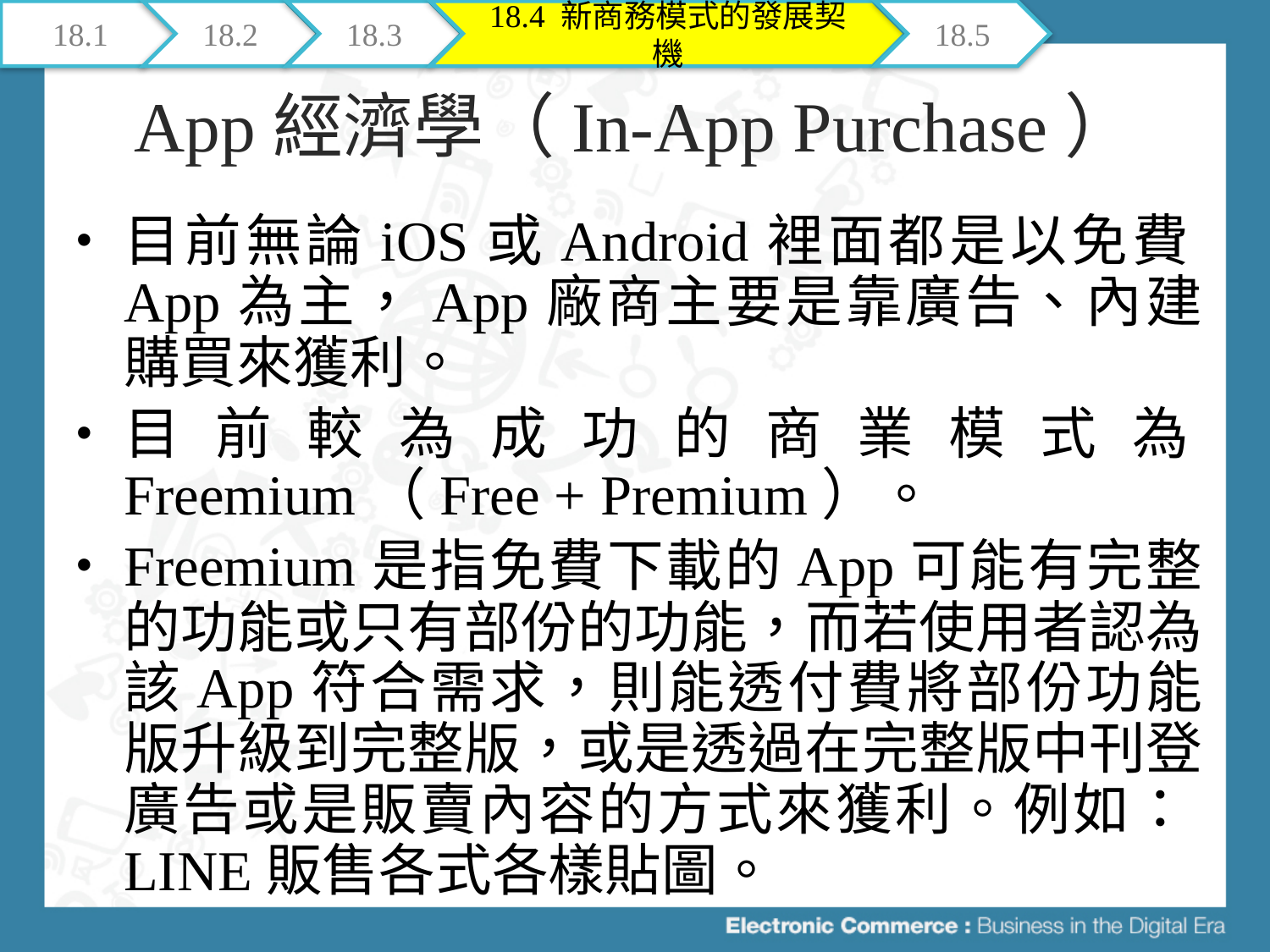

18.1
18.2
18.3
18.4 新商務模式的發展契機
18.5
# App經濟學（In-App Purchase）
目前無論iOS或Android裡面都是以免費App為主，App廠商主要是靠廣告、內建購買來獲利。
目前較為成功的商業模式為Freemium（Free + Premium）。
Freemium是指免費下載的App可能有完整的功能或只有部份的功能，而若使用者認為該App符合需求，則能透付費將部份功能版升級到完整版，或是透過在完整版中刊登廣告或是販賣內容的方式來獲利。例如：LINE販售各式各樣貼圖。